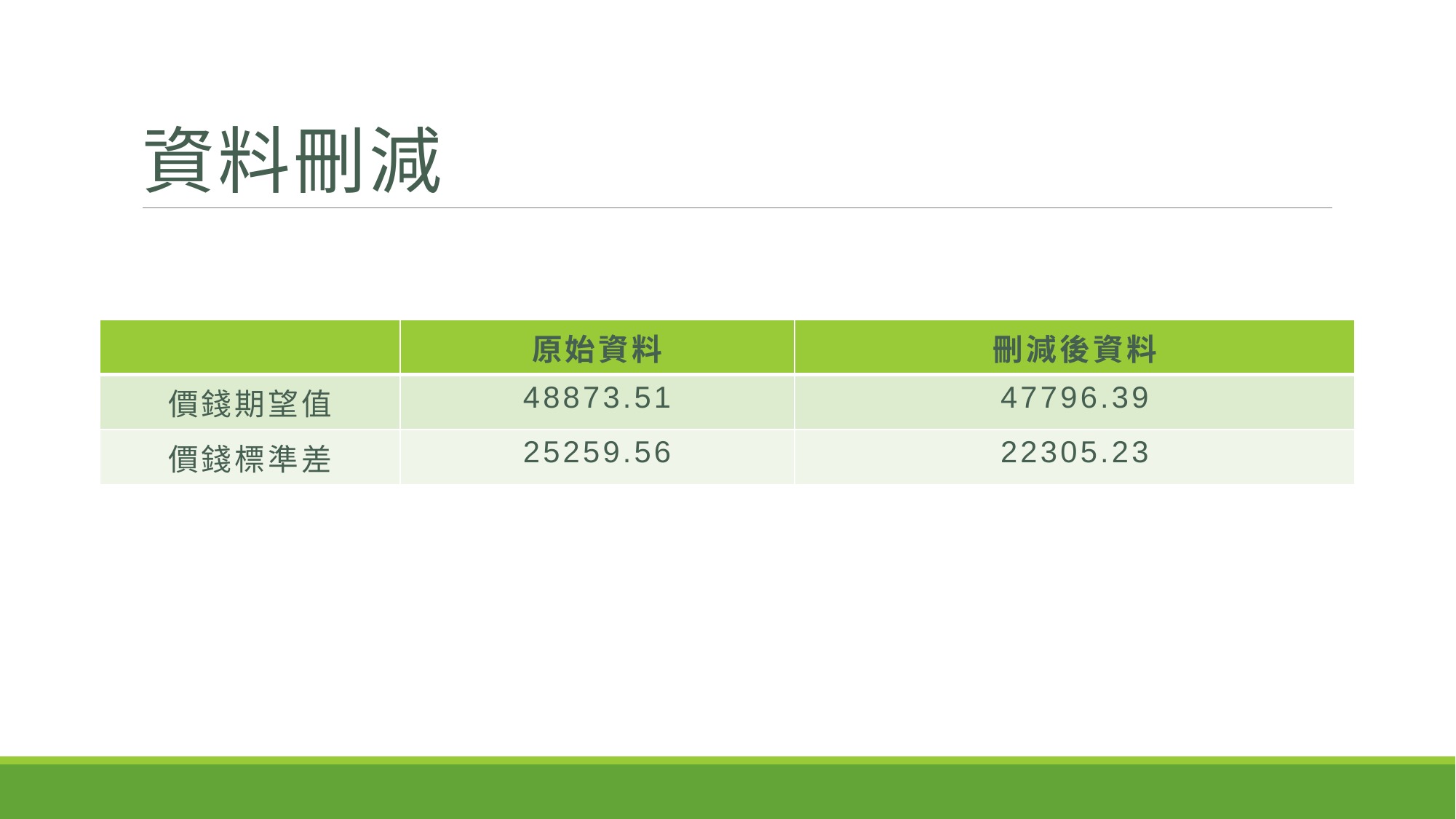

# 資料刪減
|  | 原始資料 | 刪減後資料 |
| --- | --- | --- |
| 價錢期望值 | 48873.51 | 47796.39 |
| 價錢標準差 | 25259.56 | 22305.23 |